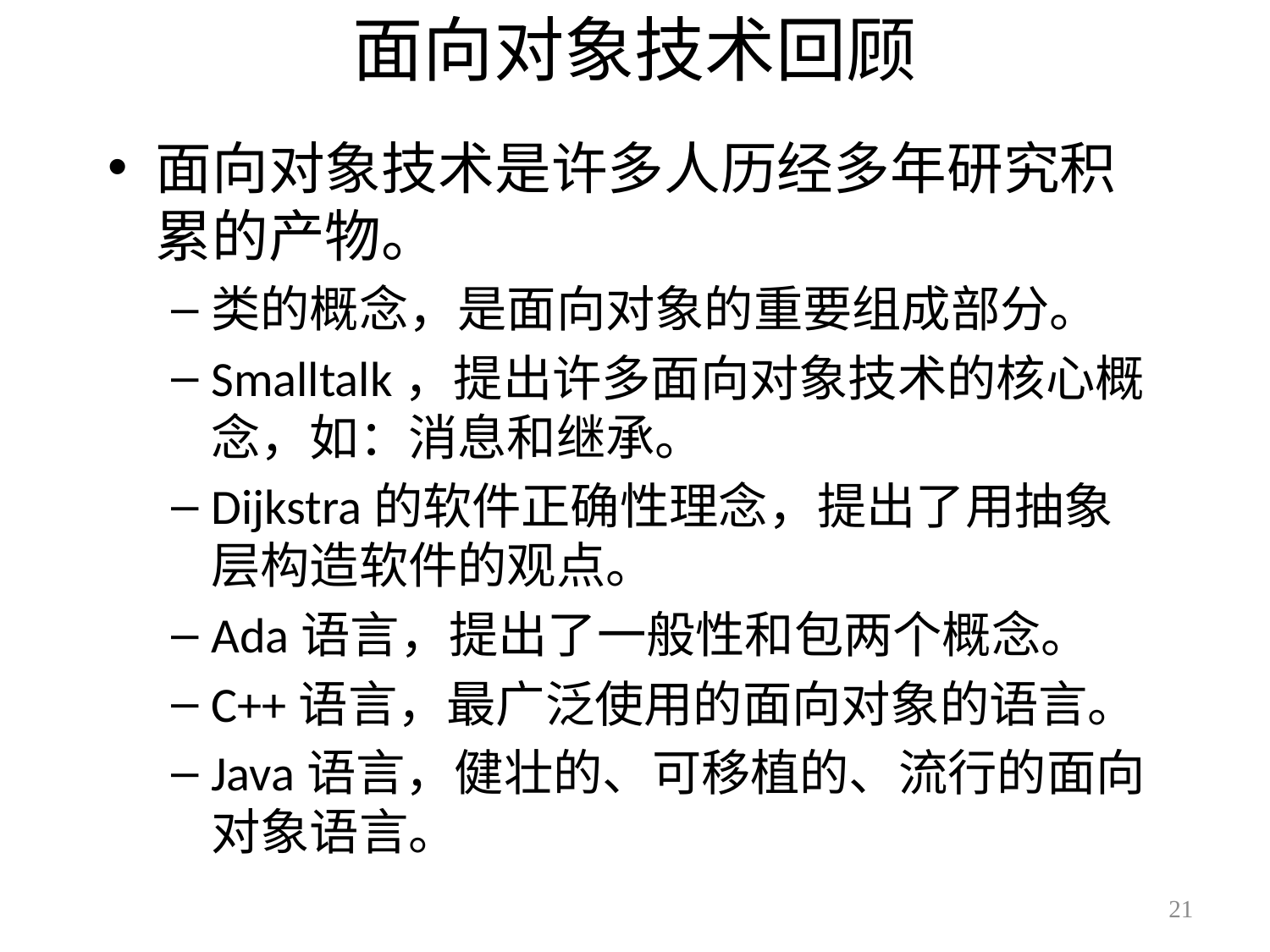

# 面向对象技术回顾
面向对象技术是许多人历经多年研究积累的产物。
类的概念，是面向对象的重要组成部分。
Smalltalk，提出许多面向对象技术的核心概念，如：消息和继承。
Dijkstra的软件正确性理念，提出了用抽象层构造软件的观点。
Ada语言，提出了一般性和包两个概念。
C++语言，最广泛使用的面向对象的语言。
Java语言，健壮的、可移植的、流行的面向对象语言。
21